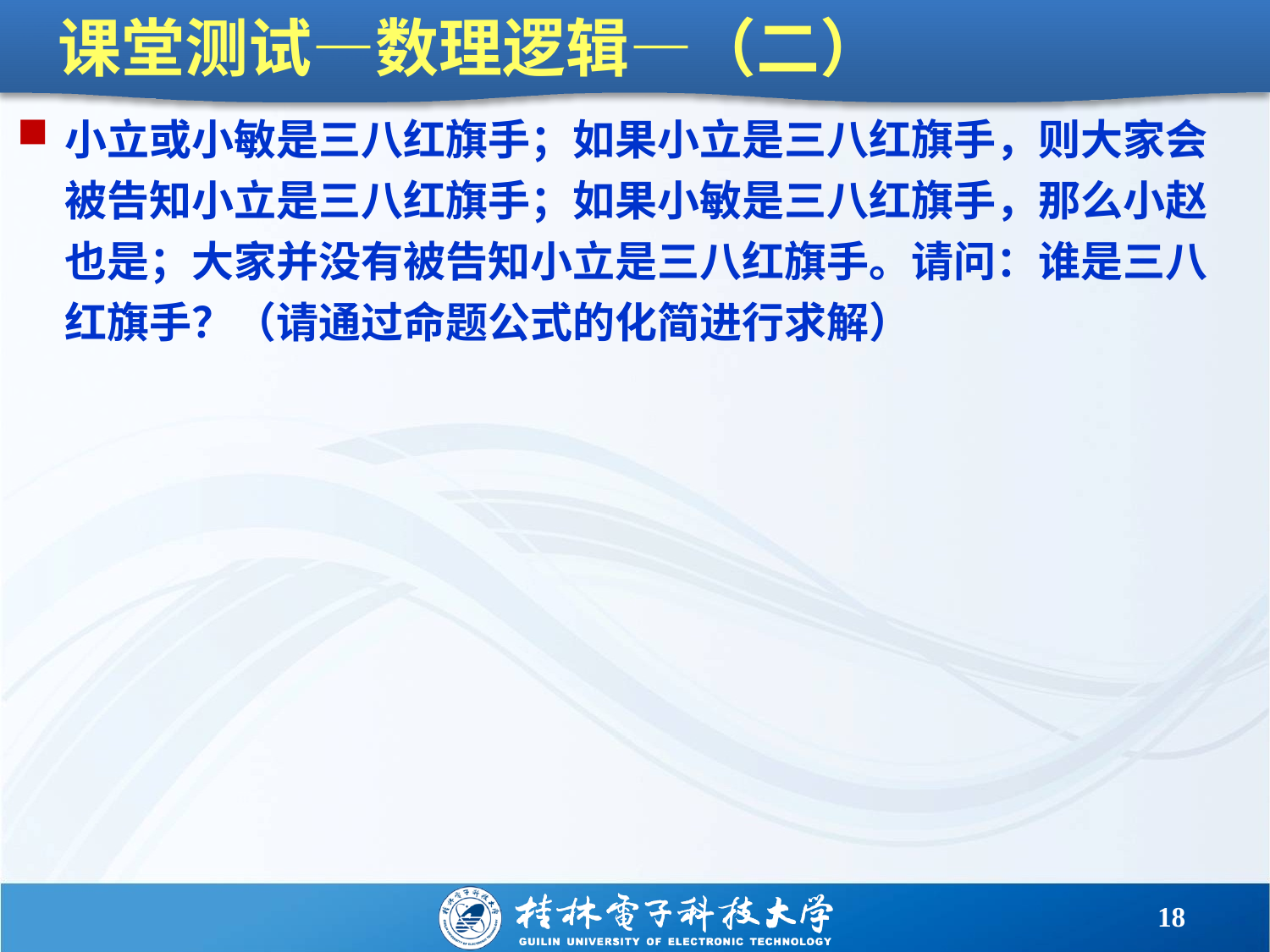

# 课堂测试—数理逻辑—（二）
小立或小敏是三八红旗手；如果小立是三八红旗手，则大家会被告知小立是三八红旗手；如果小敏是三八红旗手，那么小赵也是；大家并没有被告知小立是三八红旗手。请问：谁是三八红旗手？（请通过命题公式的化简进行求解）